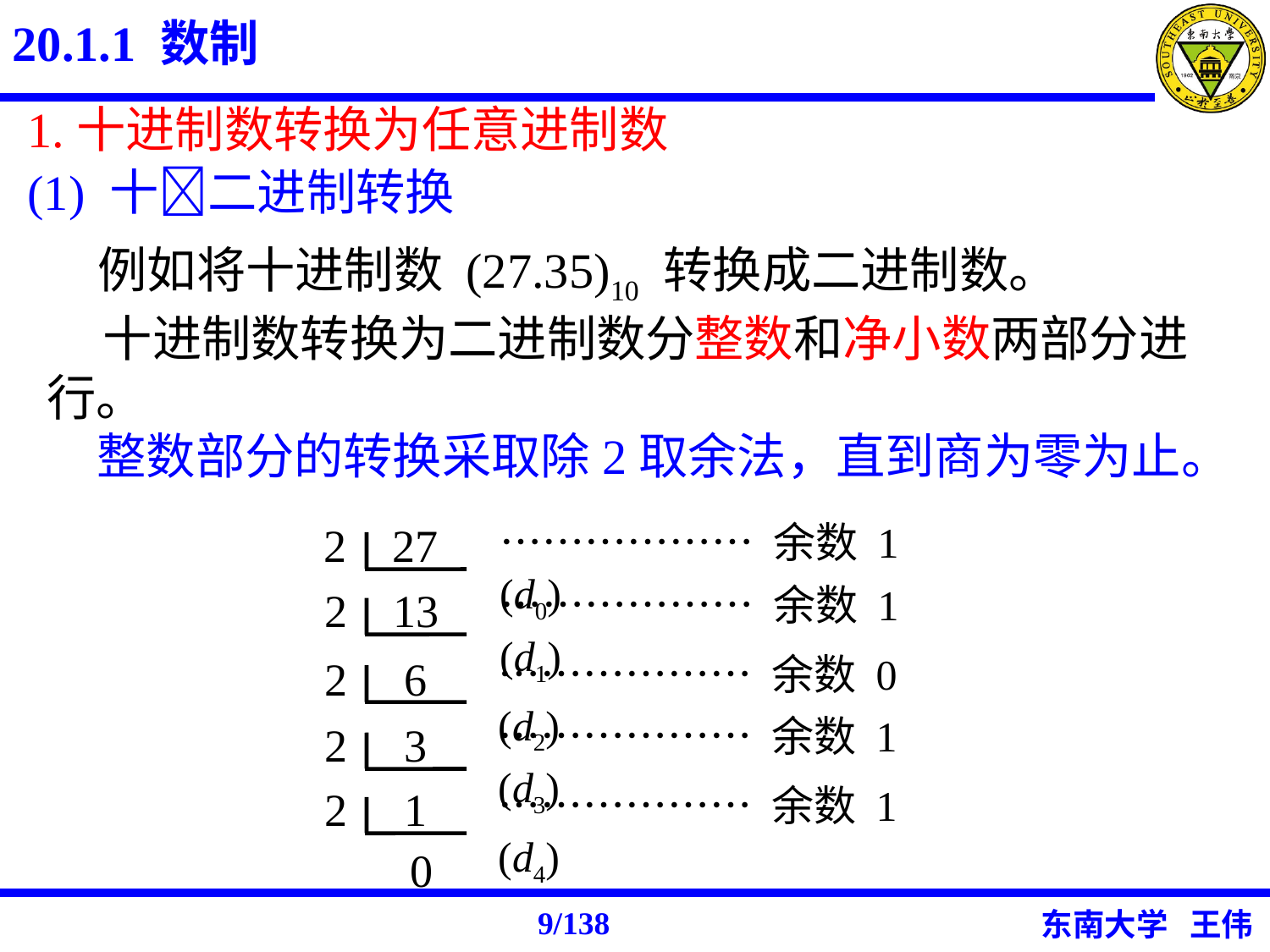

20.1.1 数制
1.十进制数转换为任意进制数
(1) 十−二进制转换
例如将十进制数 (27.35)10 转换成二进制数。
    十进制数转换为二进制数分整数和净小数两部分进行。
    整数部分的转换采取除2取余法，直到商为零为止。
2    27

2    13

2     6

2     3

2     1

0
……………… 余数 1 (d0)
……………… 余数 1 (d1)
……………… 余数 0 (d2)
……………… 余数 1 (d3)
……………… 余数 1 (d4)